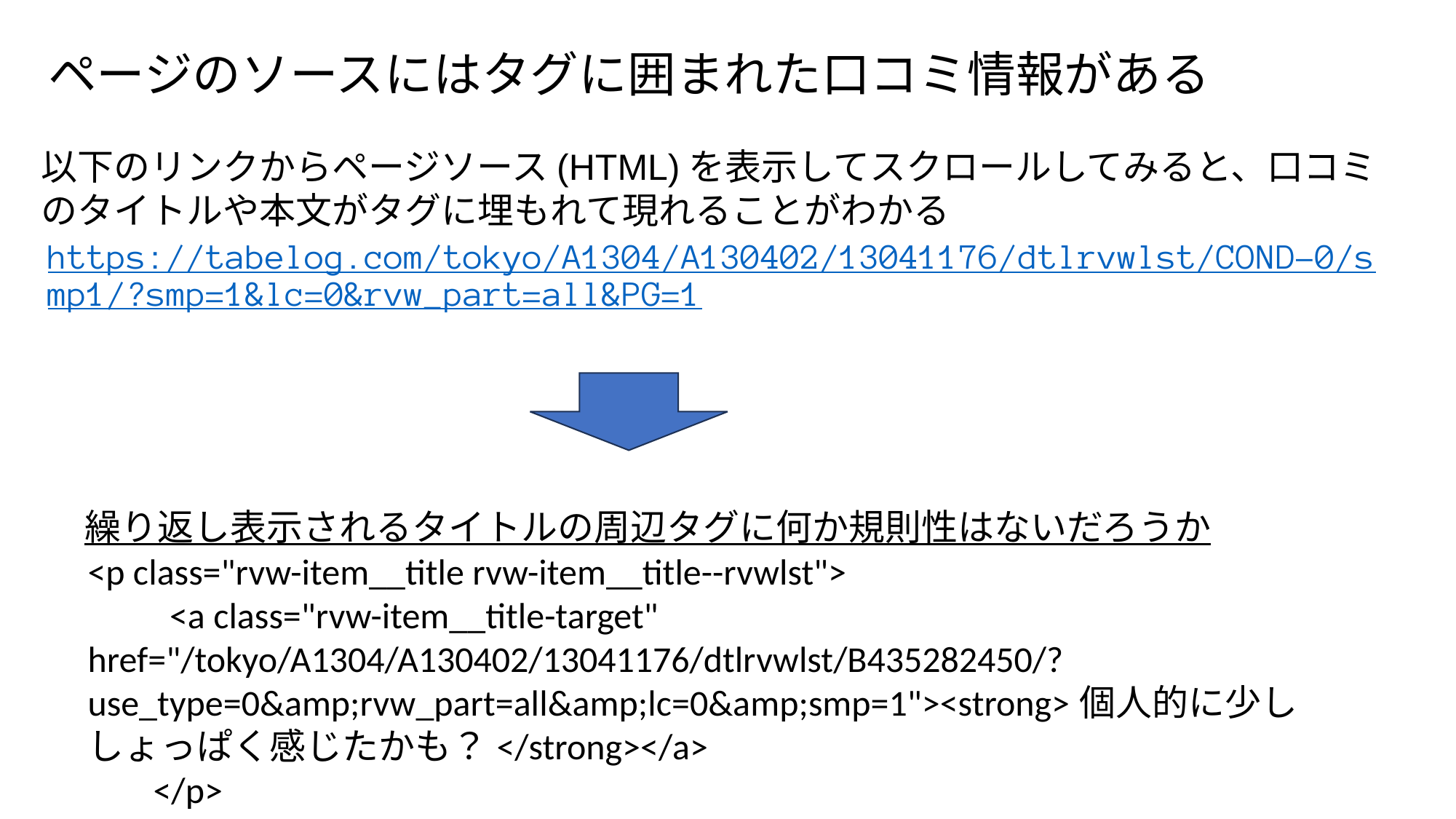

ページのソースにはタグに囲まれた口コミ情報がある
以下のリンクからページソース(HTML)を表示してスクロールしてみると、口コミのタイトルや本文がタグに埋もれて現れることがわかる
https://tabelog.com/tokyo/A1304/A130402/13041176/dtlrvwlst/COND-0/smp1/?smp=1&lc=0&rvw_part=all&PG=1

繰り返し表示されるタイトルの周辺タグに何か規則性はないだろうか
<p class="rvw-item__title rvw-item__title--rvwlst">
          <a class="rvw-item__title-target" href="/tokyo/A1304/A130402/13041176/dtlrvwlst/B435282450/?use_type=0&amp;rvw_part=all&amp;lc=0&amp;smp=1"><strong>個人的に少ししょっぱく感じたかも？</strong></a>
        </p>